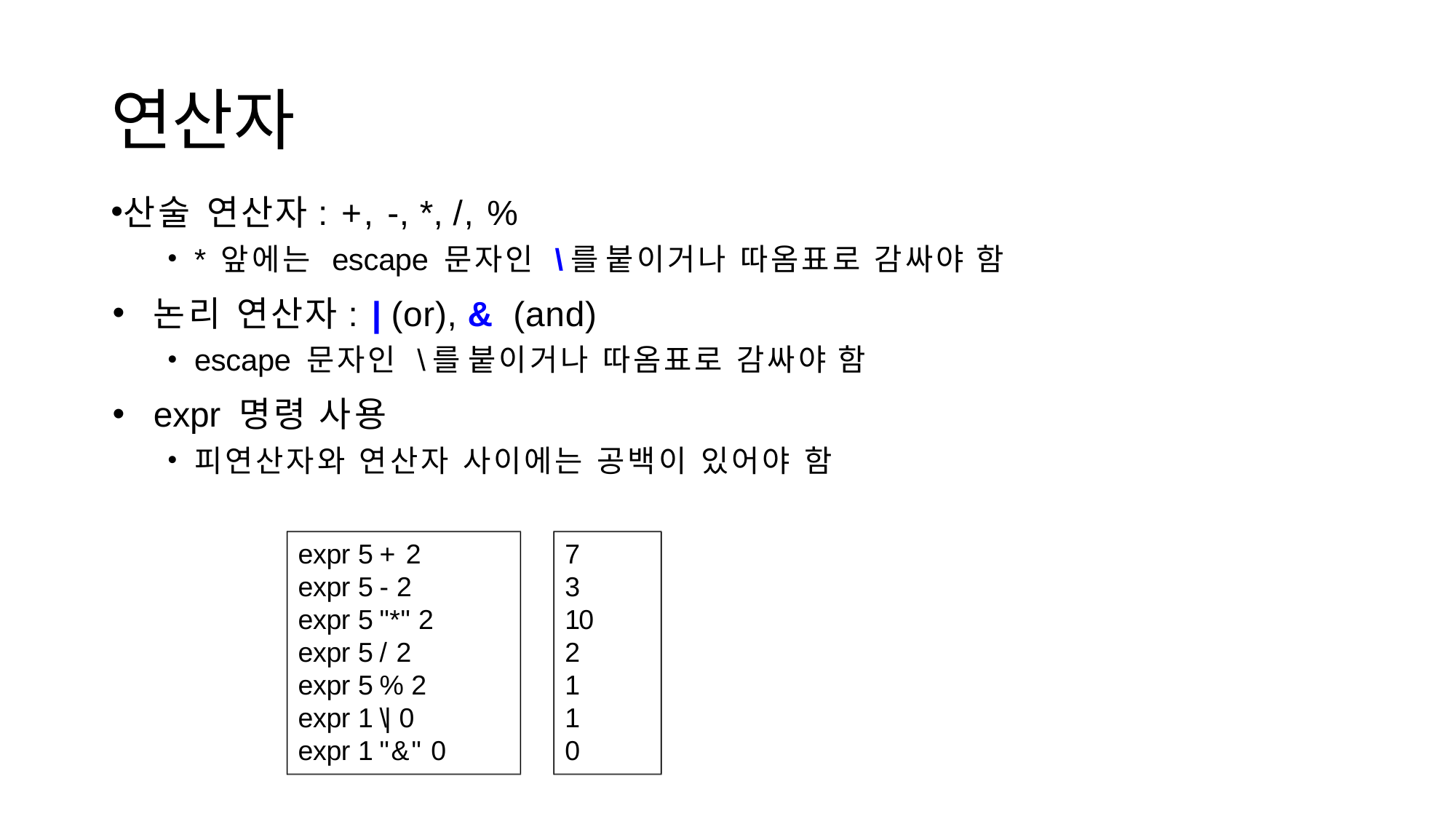

# 연산자
산술 연산자: +, -, *, /, %
* 앞에는 escape 문자인 \를 붙이거나 따옴표로 감싸야 함
논리 연산자: | (or), & (and)
escape 문자인 \를 붙이거나 따옴표로 감싸야 함
expr 명령 사용
피연산자와 연산자 사이에는 공백이 있어야 함

expr 5 + 2
expr 5 - 2
expr 5 "*" 2
expr 5 / 2
expr 5 % 2
expr 1 \| 0
expr 1 "&" 0
7
3
10
2
1
1
0